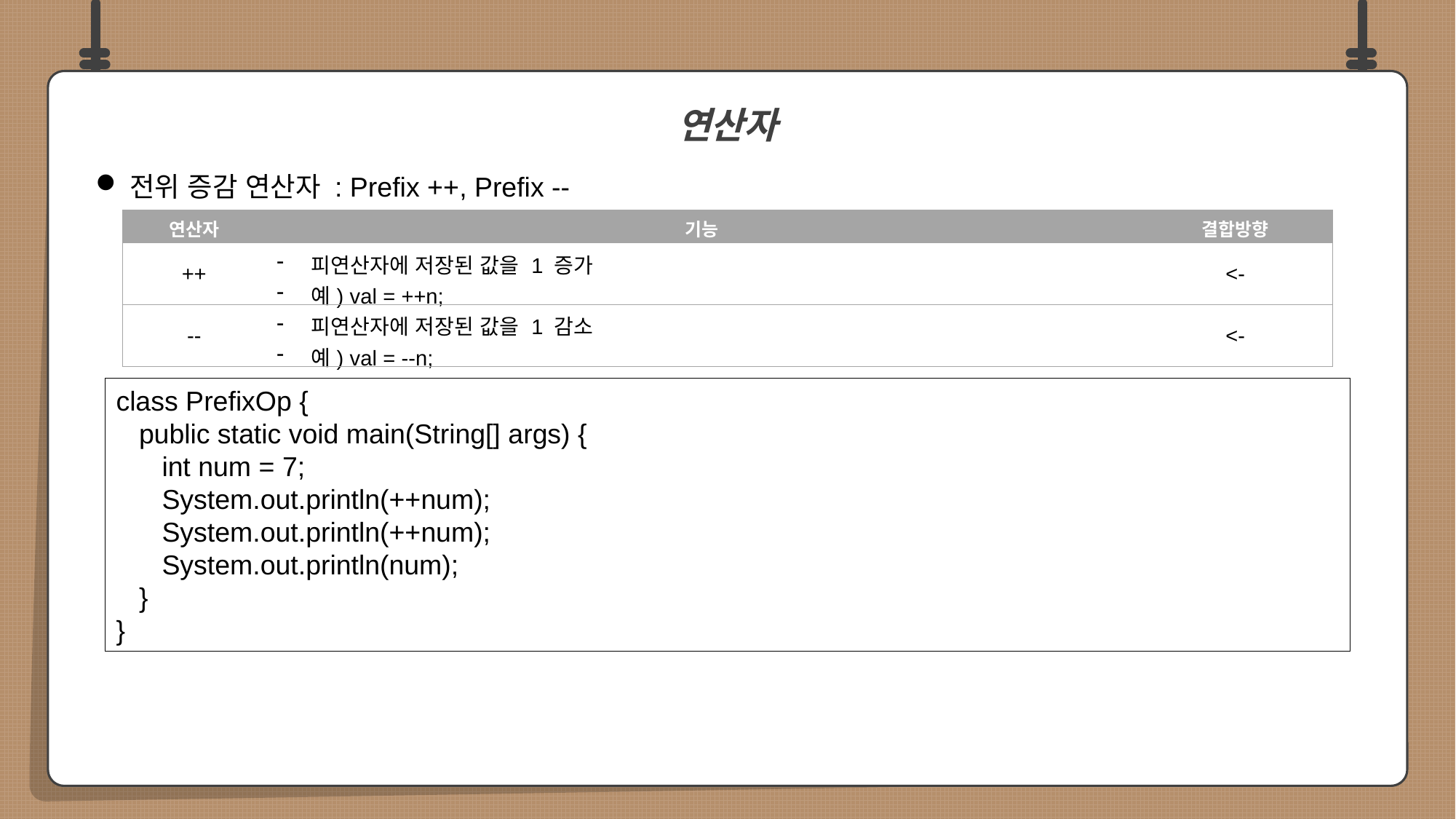

전위 증감 연산자 : Prefix ++, Prefix --
연산자

| 연산자 | 기능 | 결합방향 |
| --- | --- | --- |
| ++ | 피연산자에 저장된 값을 1 증가 예) val = ++n; | <- |
| -- | 피연산자에 저장된 값을 1 감소 예) val = --n; | <- |
class PrefixOp {
   public static void main(String[] args) {
      int num = 7;
      System.out.println(++num);
      System.out.println(++num);
      System.out.println(num);
   }
}